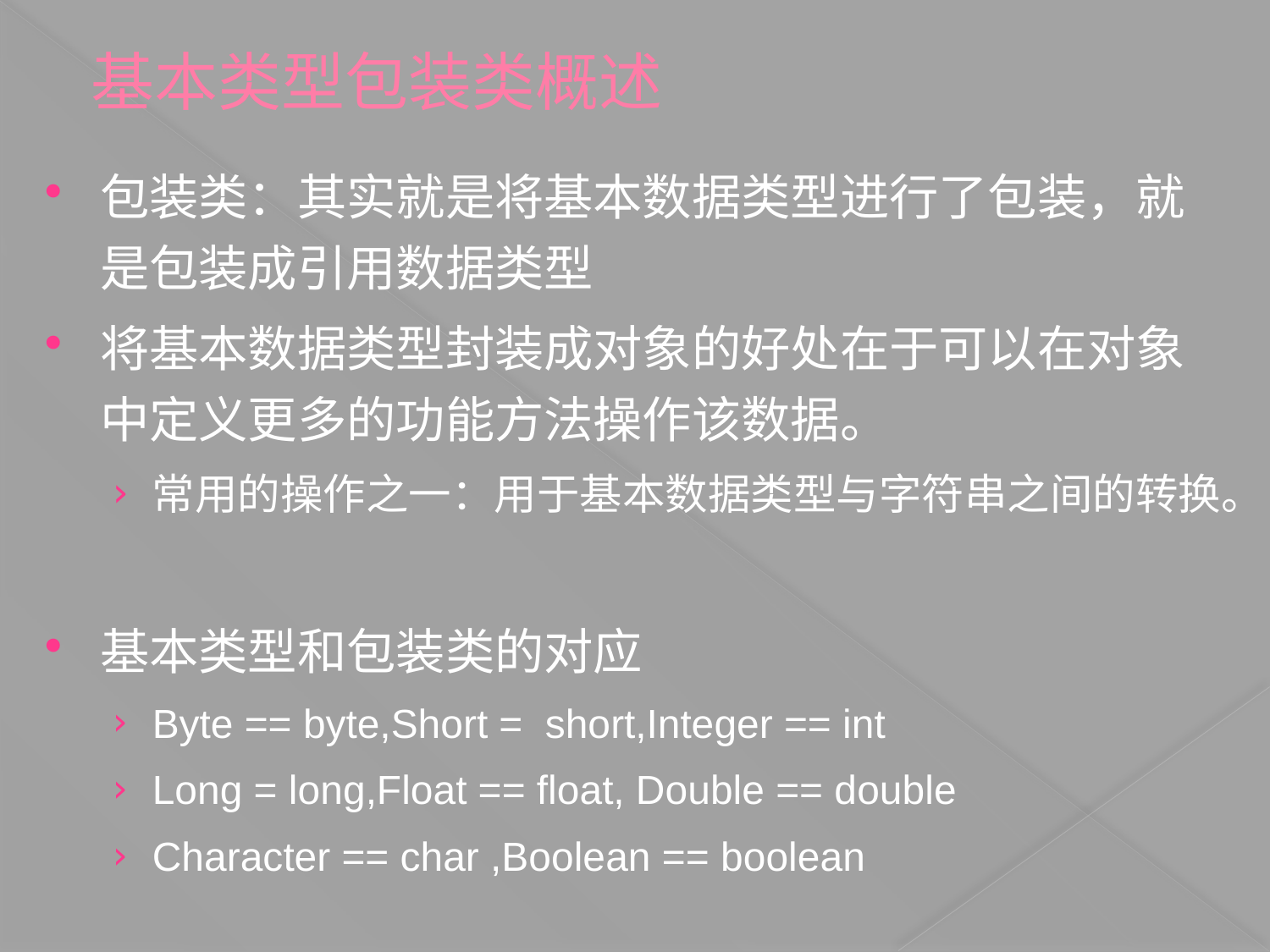

# 基本类型包装类概述
包装类：其实就是将基本数据类型进行了包装，就是包装成引用数据类型
将基本数据类型封装成对象的好处在于可以在对象中定义更多的功能方法操作该数据。
常用的操作之一：用于基本数据类型与字符串之间的转换。

基本类型和包装类的对应
Byte == byte,Short =  short,Integer == int
Long = long,Float == float, Double == double
Character == char ,Boolean == boolean